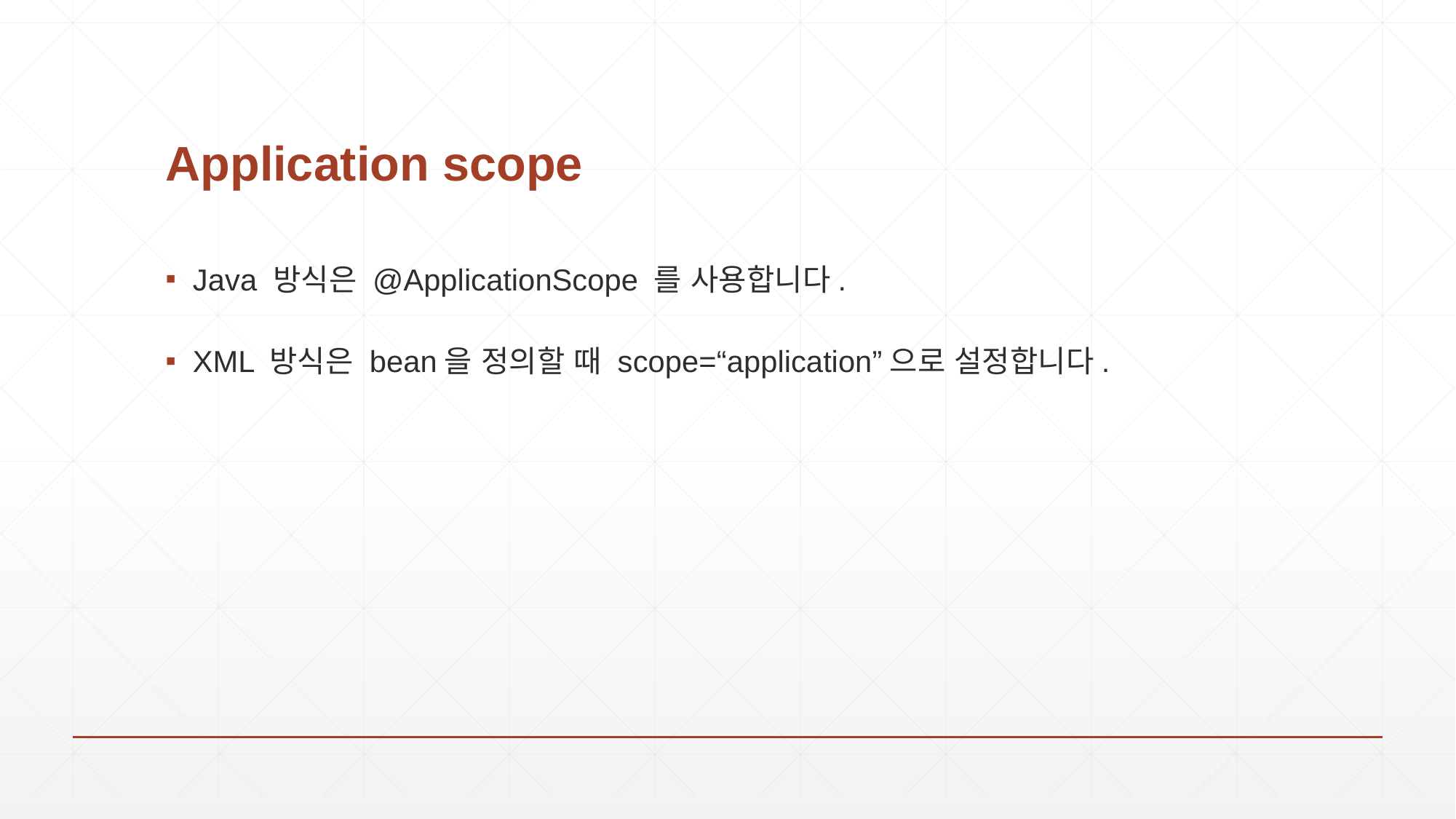

# Application scope
Java 방식은 @ApplicationScope 를 사용합니다.
XML 방식은 bean을 정의할 때 scope=“application”으로 설정합니다.